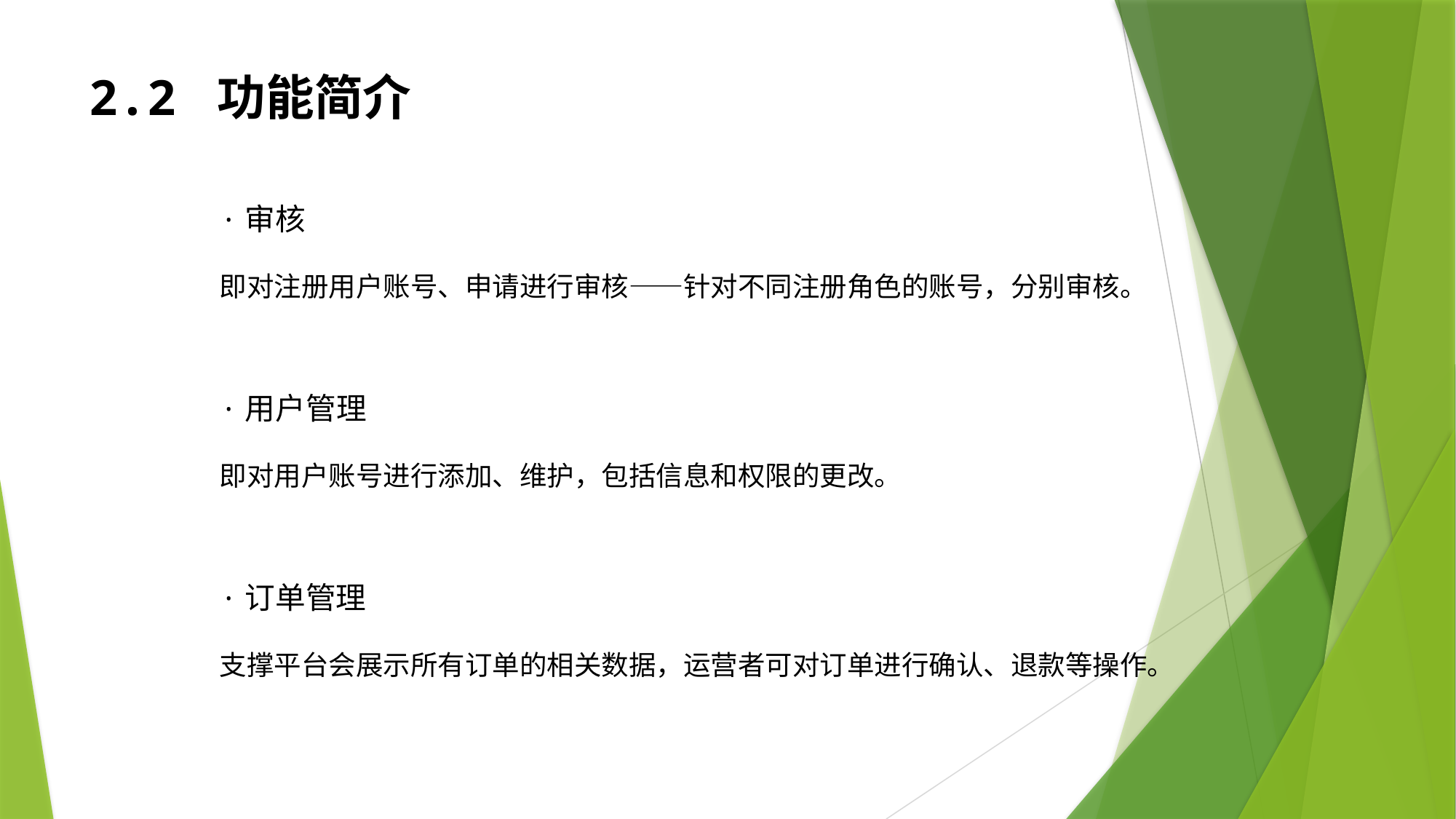

2.2 功能简介
·审核
即对注册用户账号、申请进行审核——针对不同注册角色的账号，分别审核。
·用户管理
即对用户账号进行添加、维护，包括信息和权限的更改。
·订单管理
支撑平台会展示所有订单的相关数据，运营者可对订单进行确认、退款等操作。